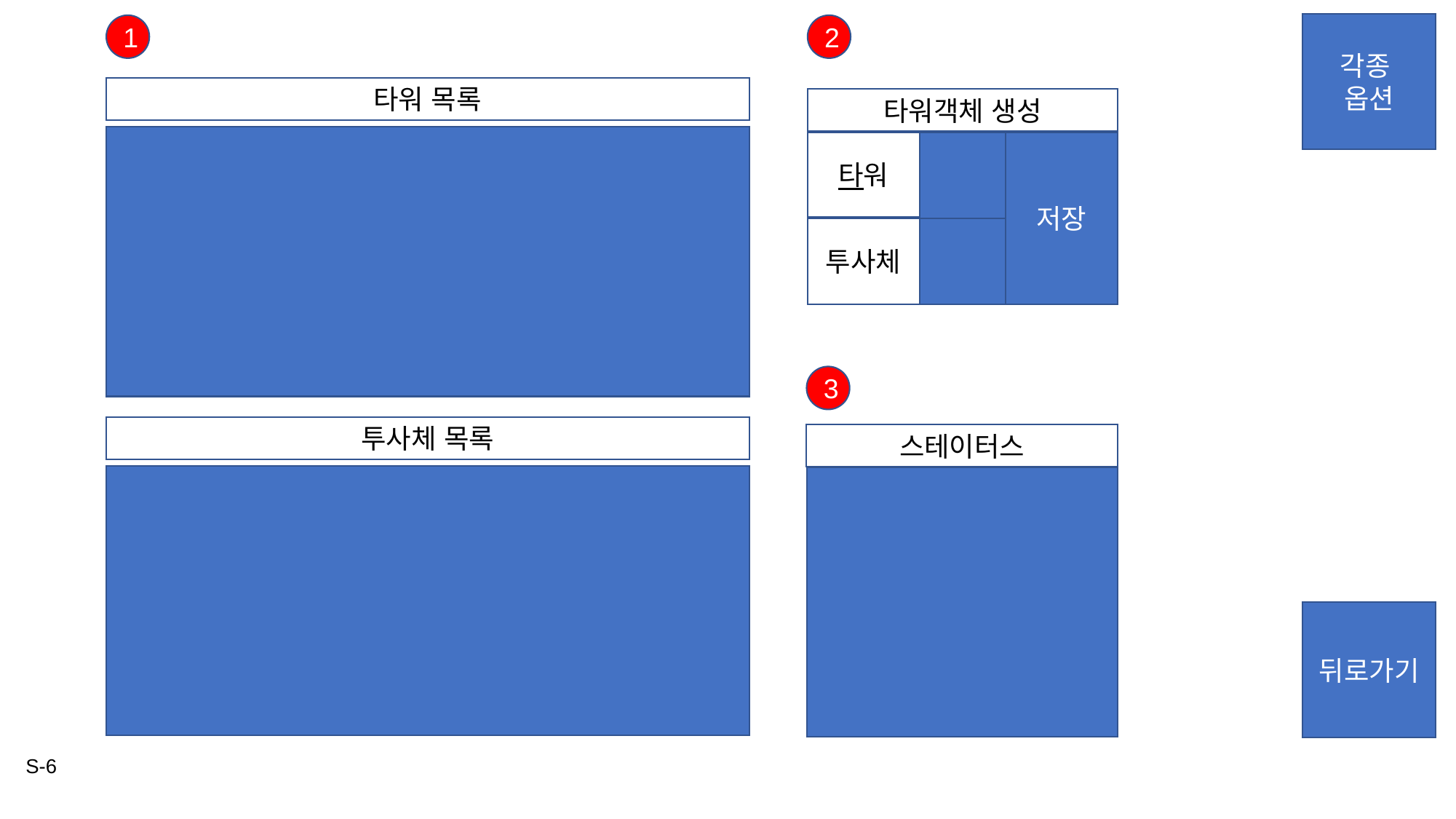

각종
옵션
1
2
타워 목록
타워객체 생성

타워

저장
투사체

3
투사체 목록
스테이터스

뒤로가기
S-6